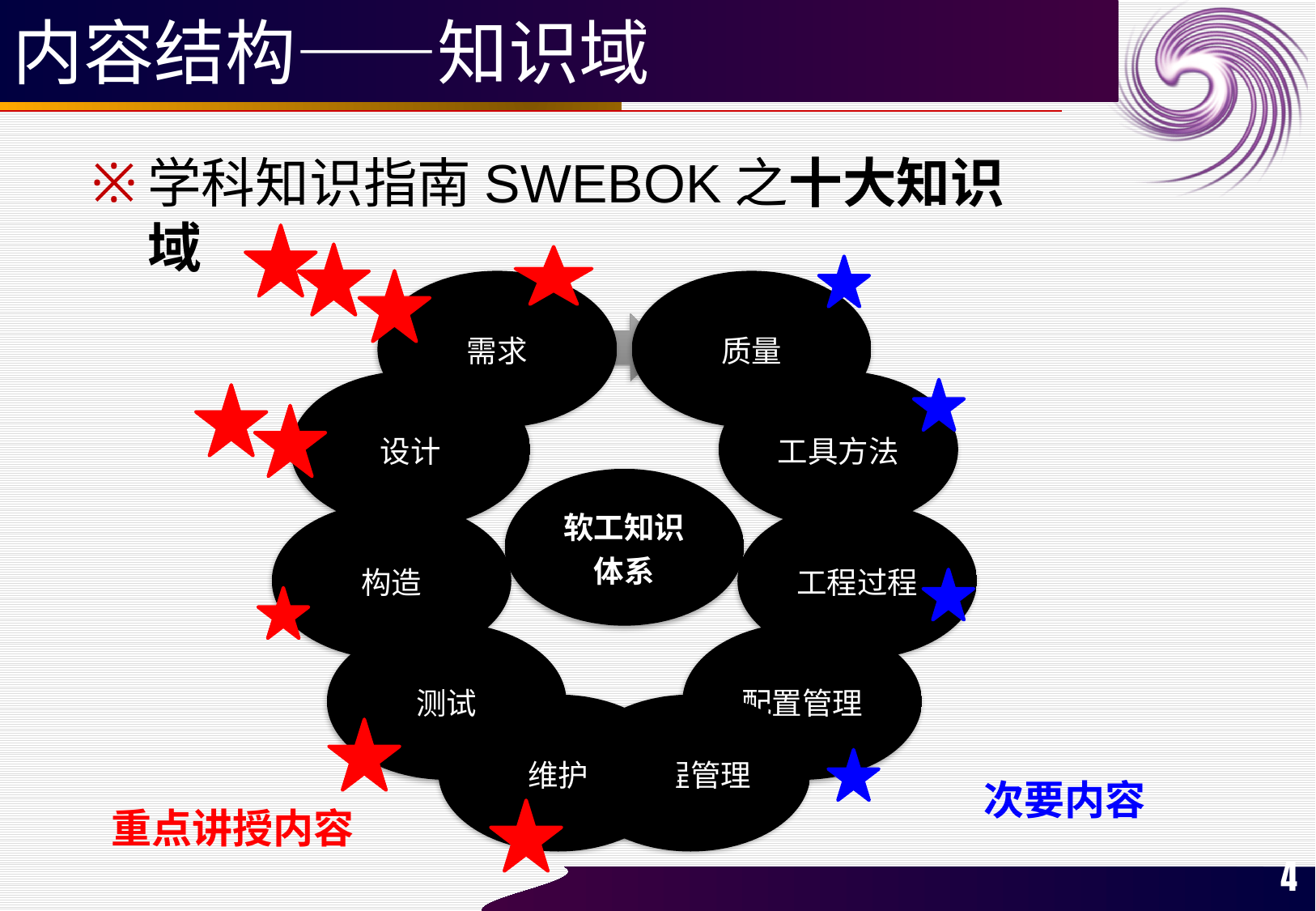

# 内容结构——知识域
学科知识指南SWEBOK之十大知识域

软工知识体系
质量
构造
设计
需求
工具方法
工程过程
配置管理
工程管理
维护
测试

次要内容
重点讲授内容

4